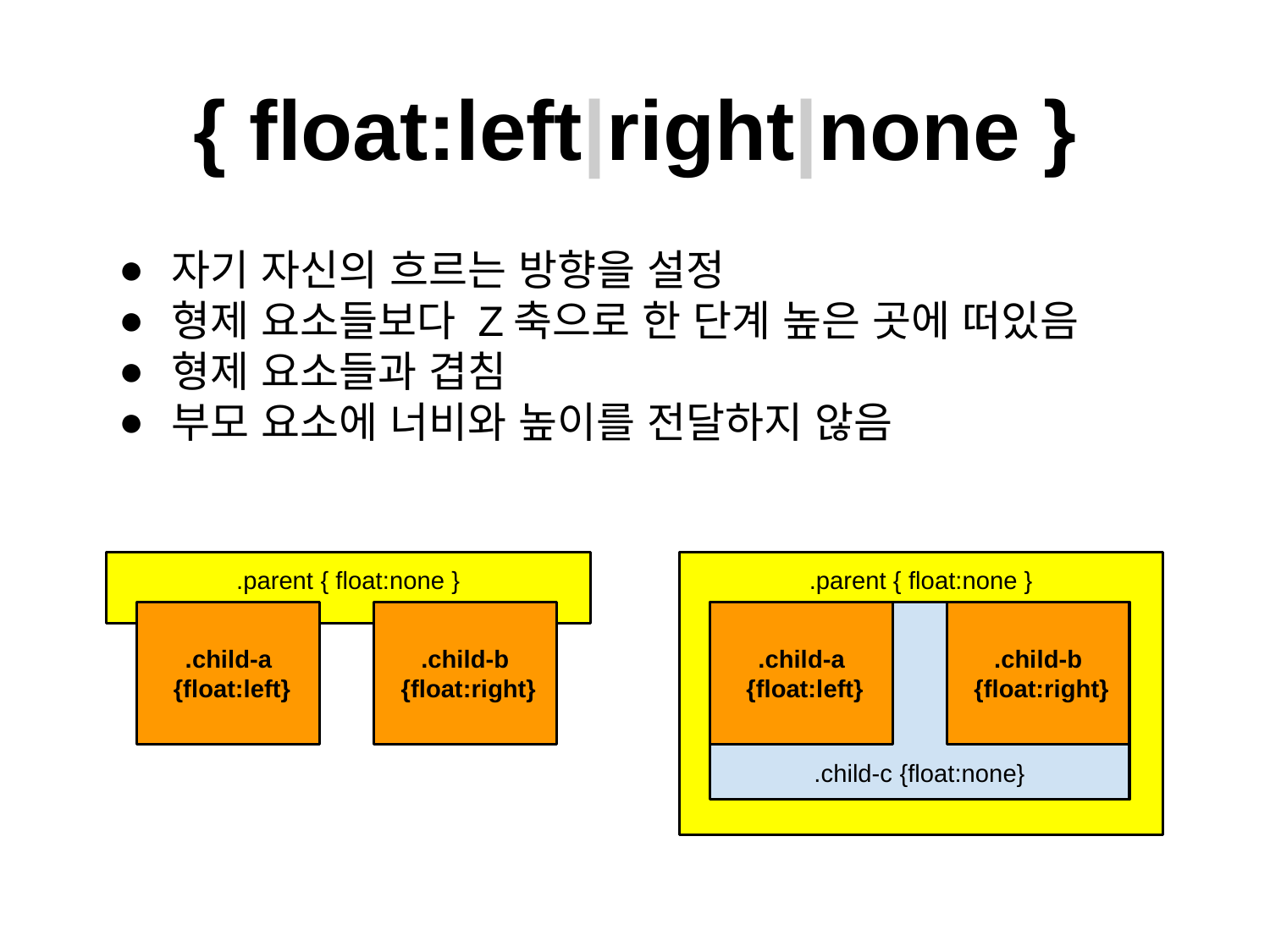

# { float:left|right|none }
자기 자신의 흐르는 방향을 설정
형제 요소들보다 Z축으로 한 단계 높은 곳에 떠있음
형제 요소들과 겹침
부모 요소에 너비와 높이를 전달하지 않음
.parent { float:none }
.parent { float:none }
.child-a
 {float:left}
.child-b
 {float:right}
.child-c {float:none}
.child-a
 {float:left}
.child-b
 {float:right}